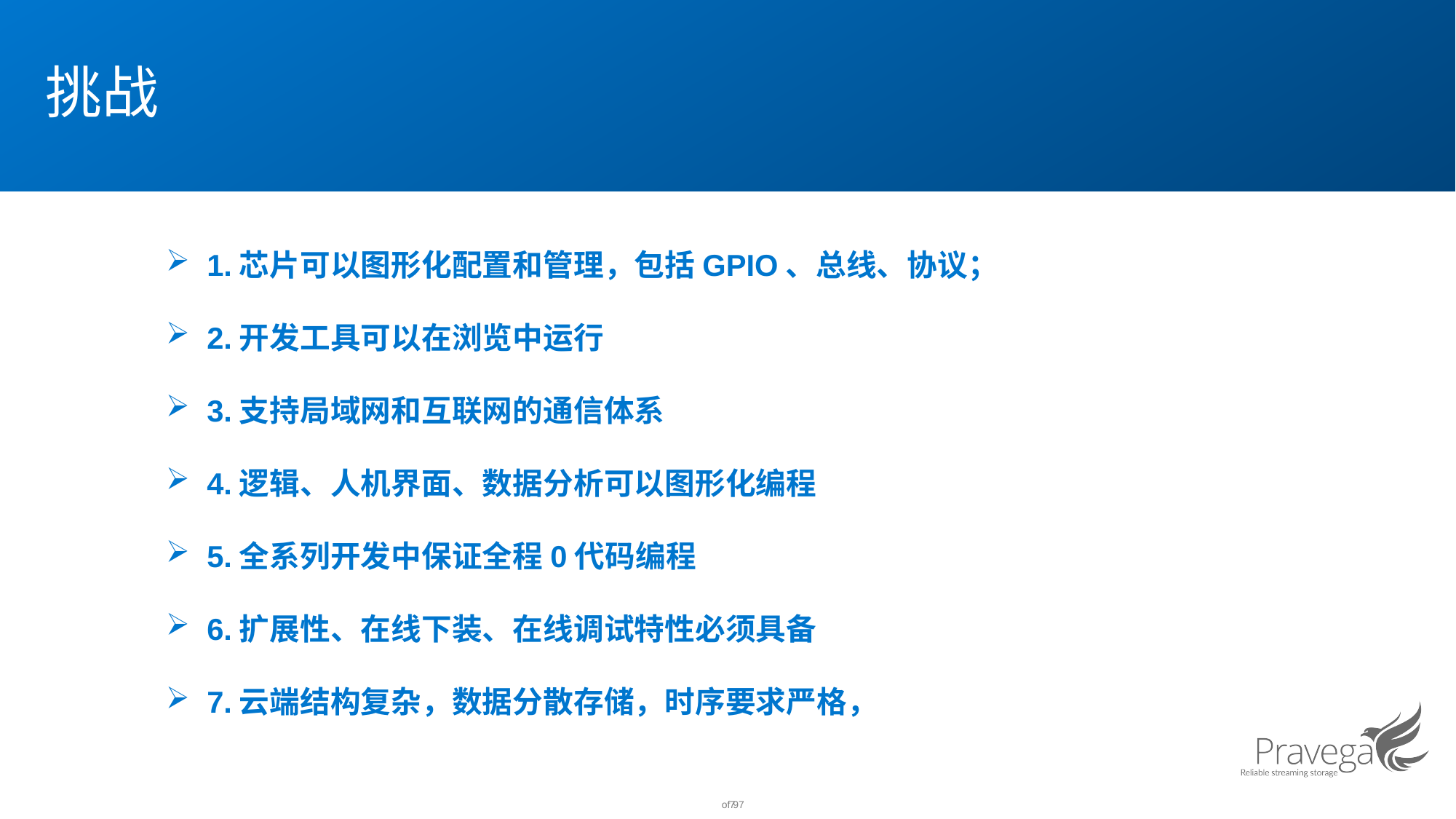

# 挑战
1.芯片可以图形化配置和管理，包括GPIO、总线、协议；

2.开发工具可以在浏览中运行

3.支持局域网和互联网的通信体系

4.逻辑、人机界面、数据分析可以图形化编程

5.全系列开发中保证全程0代码编程

6.扩展性、在线下装、在线调试特性必须具备

7.云端结构复杂，数据分散存储，时序要求严格，